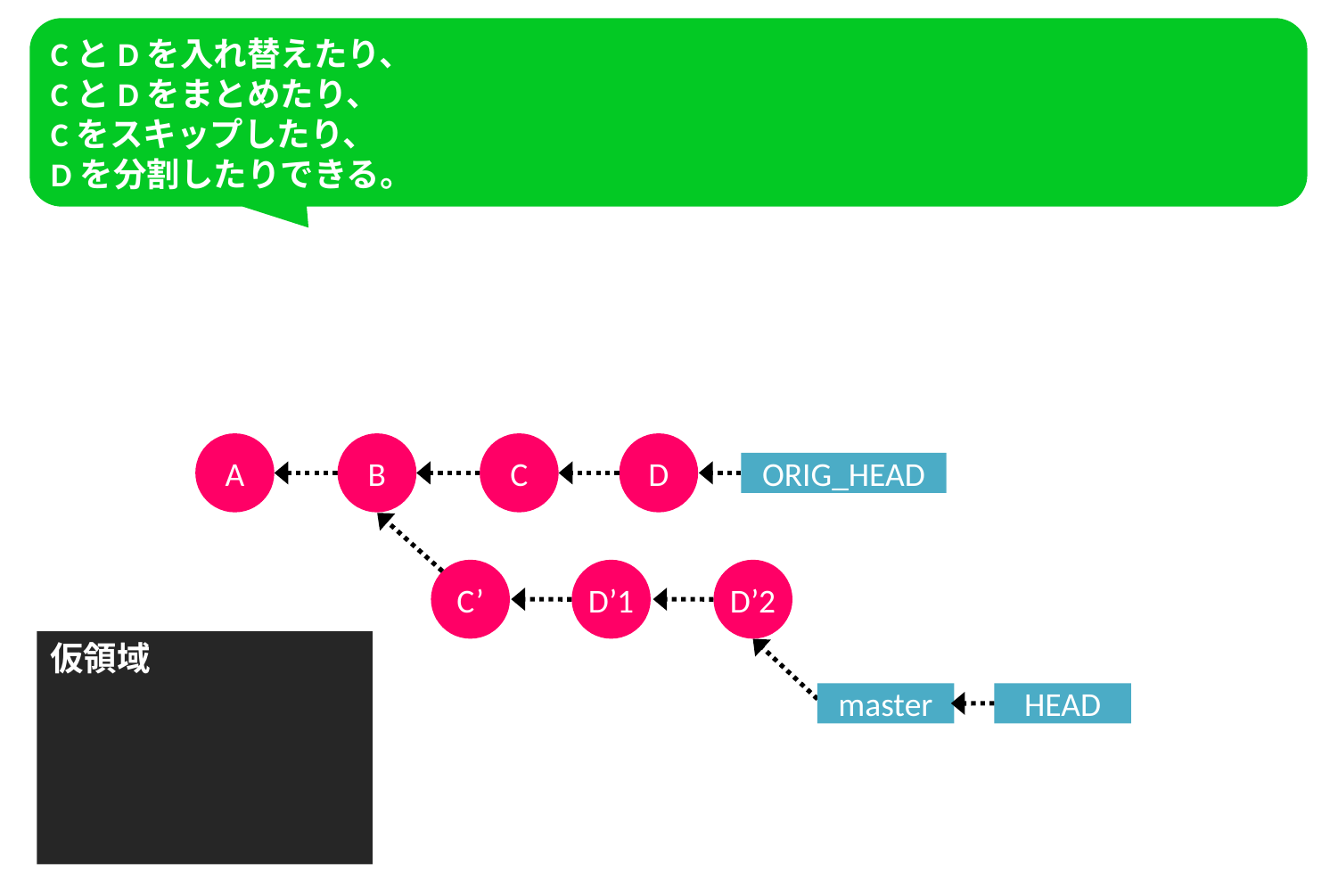

CとDを入れ替えたり、
CとDをまとめたり、
Cをスキップしたり、
Dを分割したりできる。

A
B
C
D
ORIG_HEAD
C’
D’1
D’2
仮領域
master
HEAD